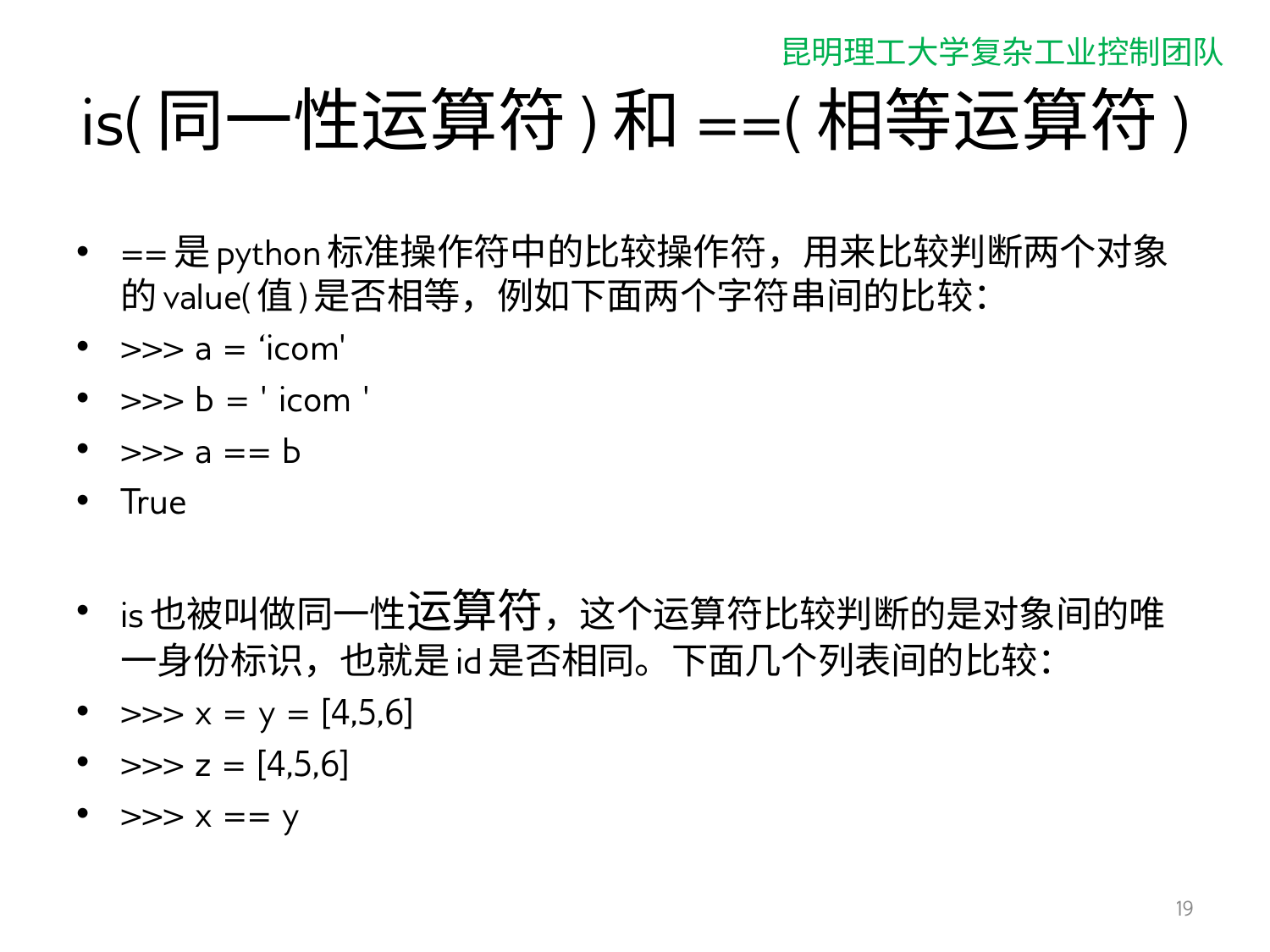

# is(同一性运算符)和==(相等运算符)
==是python标准操作符中的比较操作符，用来比较判断两个对象的value(值)是否相等，例如下面两个字符串间的比较：
>>> a = ‘icom'
>>> b = ' icom '
>>> a == b
True

is也被叫做同一性运算符，这个运算符比较判断的是对象间的唯一身份标识，也就是id是否相同。下面几个列表间的比较：
>>> x = y = [4,5,6]
>>> z = [4,5,6]
>>> x == y
19